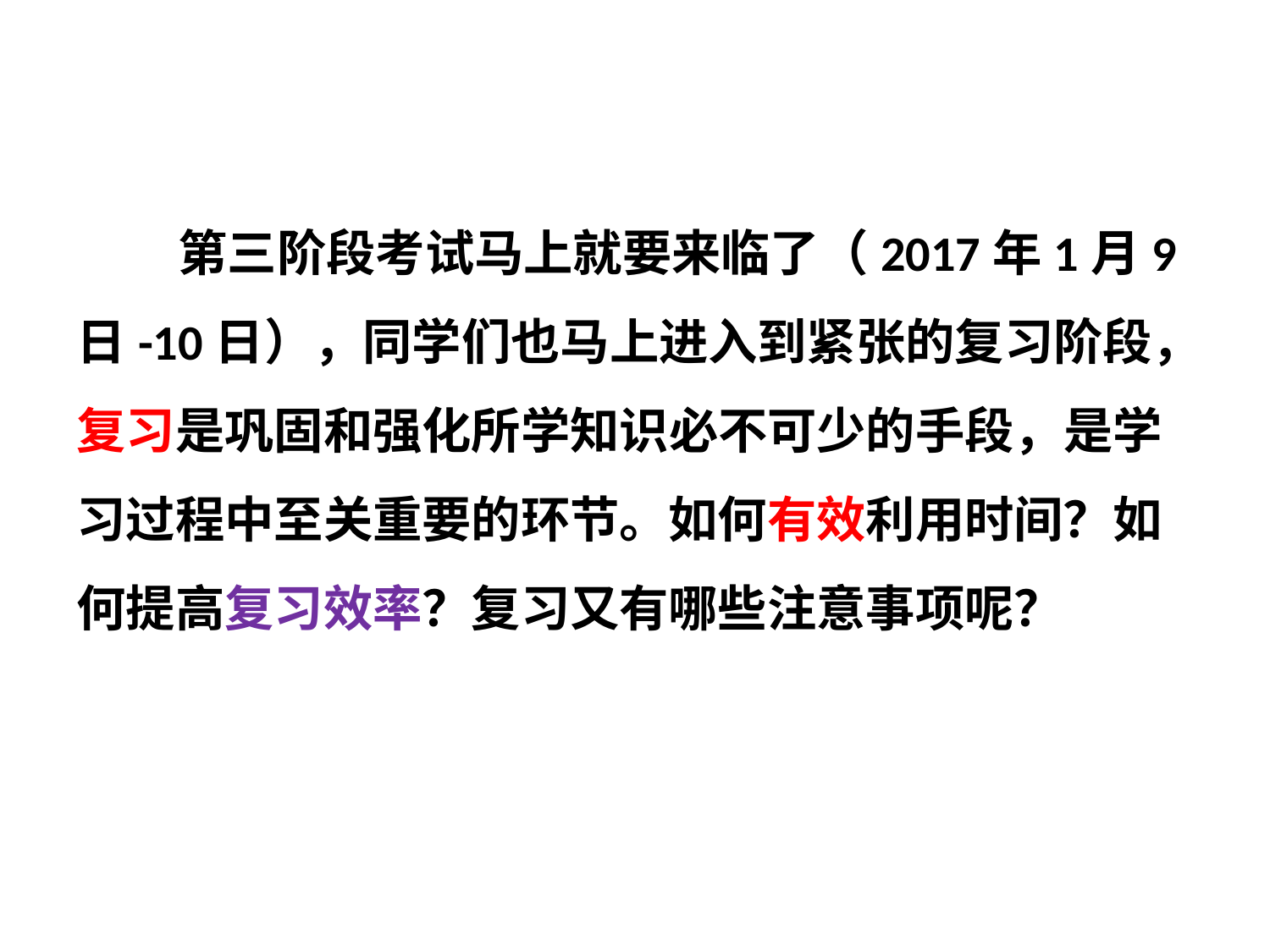

第三阶段考试马上就要来临了（2017年1月9日-10日），同学们也马上进入到紧张的复习阶段，复习是巩固和强化所学知识必不可少的手段，是学习过程中至关重要的环节。如何有效利用时间？如何提高复习效率？复习又有哪些注意事项呢？